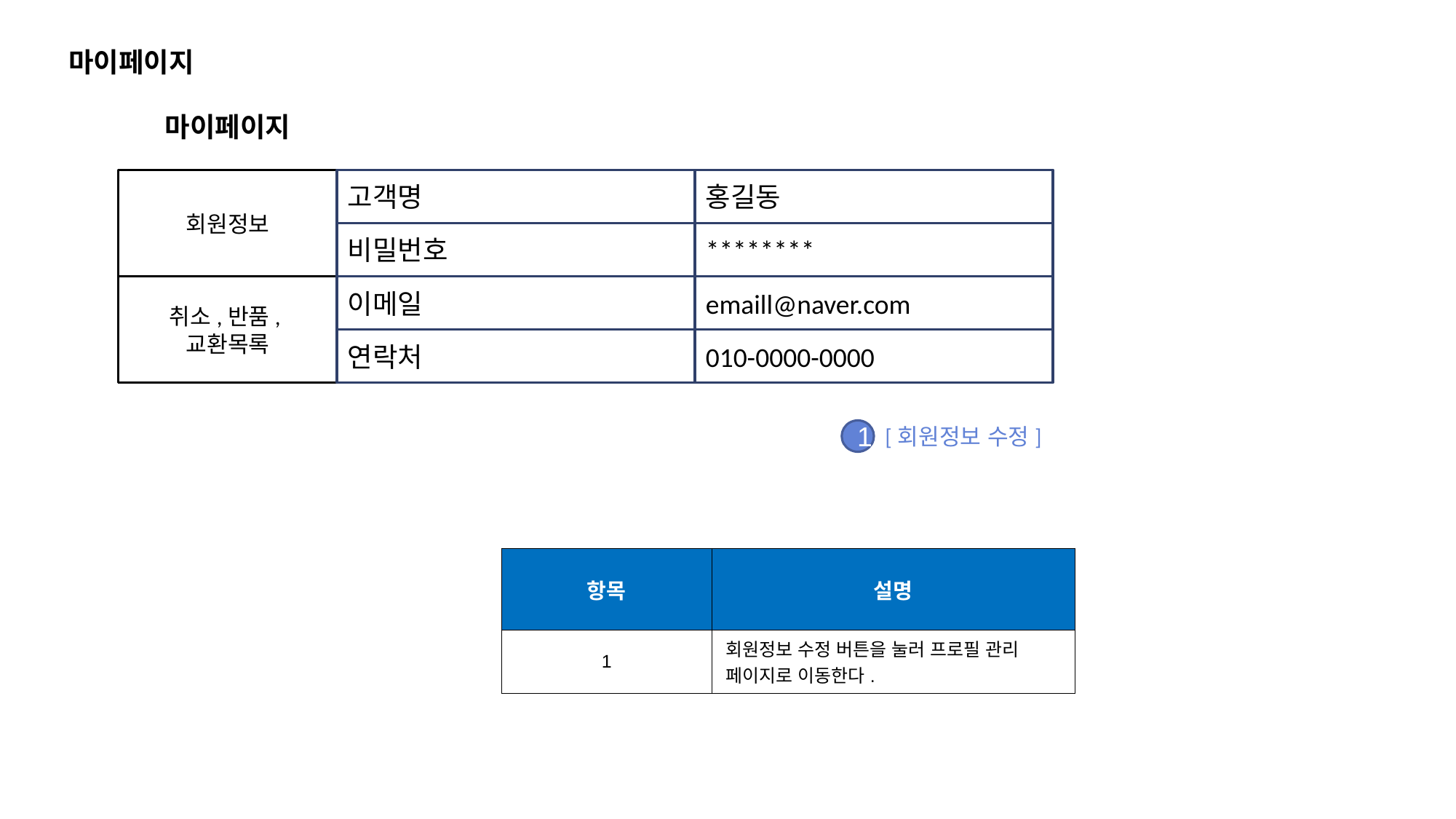

마이페이지
마이페이지
회원정보
|  |
| --- |
|  |
고객명
홍길동
비밀번호
********
취소,반품,교환목록
이메일
emaill@naver.com
연락처
010-0000-0000
[회원정보 수정]
1
| 항목 | 설명 |
| --- | --- |
| 1 | 회원정보 수정 버튼을 눌러 프로필 관리 페이지로 이동한다. |